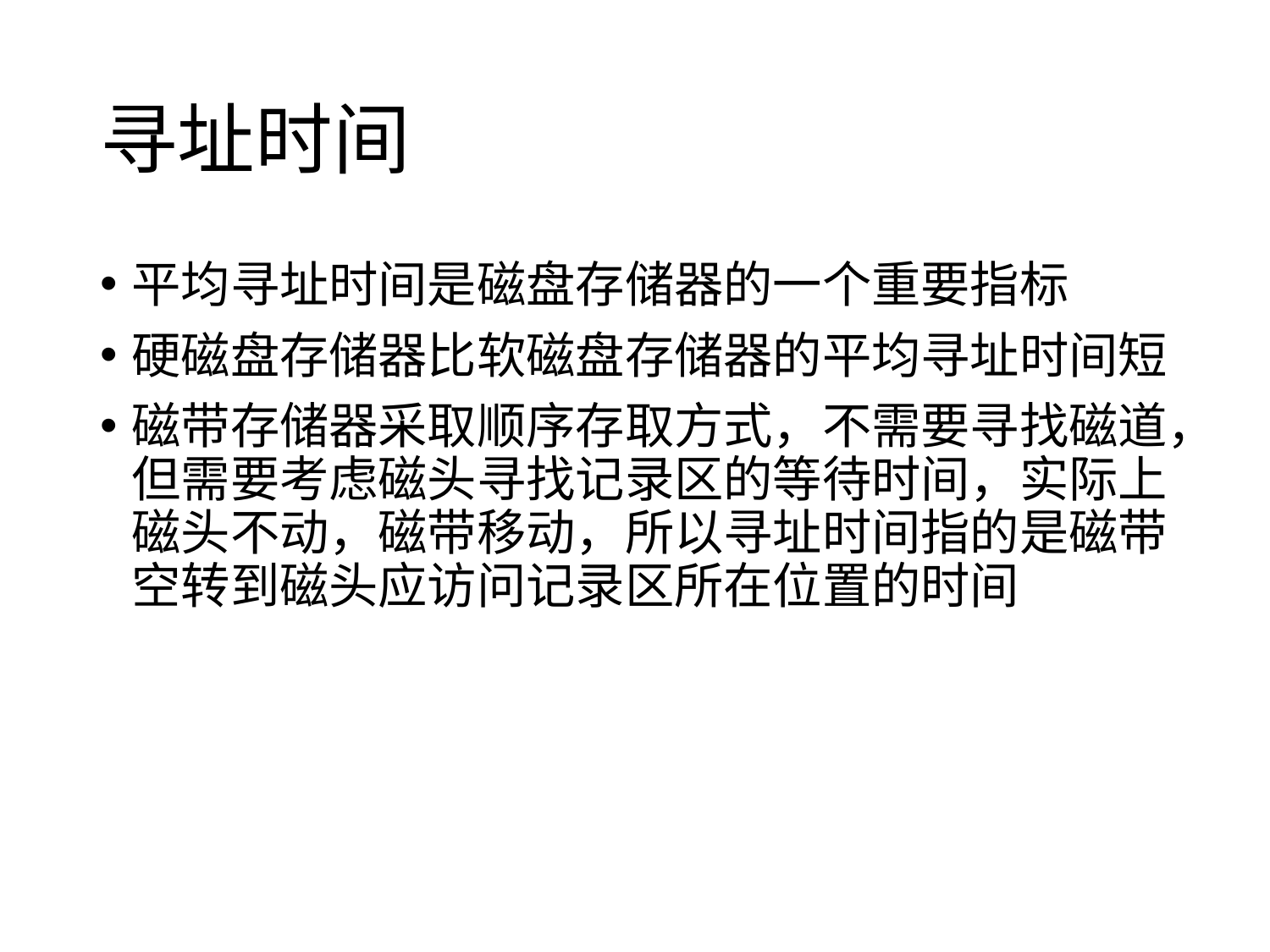

# 寻址时间
平均寻址时间是磁盘存储器的一个重要指标
硬磁盘存储器比软磁盘存储器的平均寻址时间短
磁带存储器采取顺序存取方式，不需要寻找磁道，但需要考虑磁头寻找记录区的等待时间，实际上磁头不动，磁带移动，所以寻址时间指的是磁带空转到磁头应访问记录区所在位置的时间